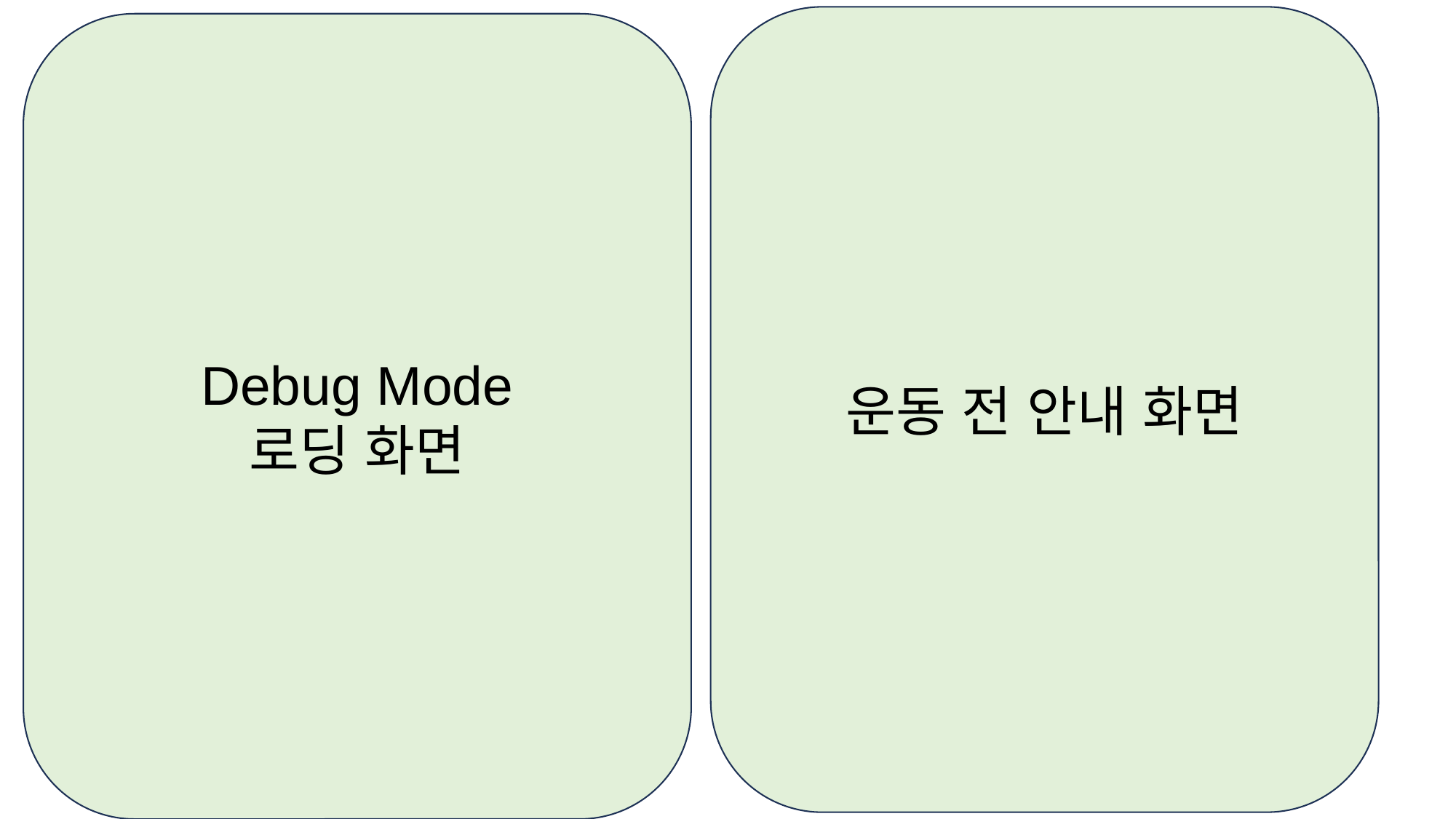

운동 전 안내 화면
Debug Mode
로딩 화면